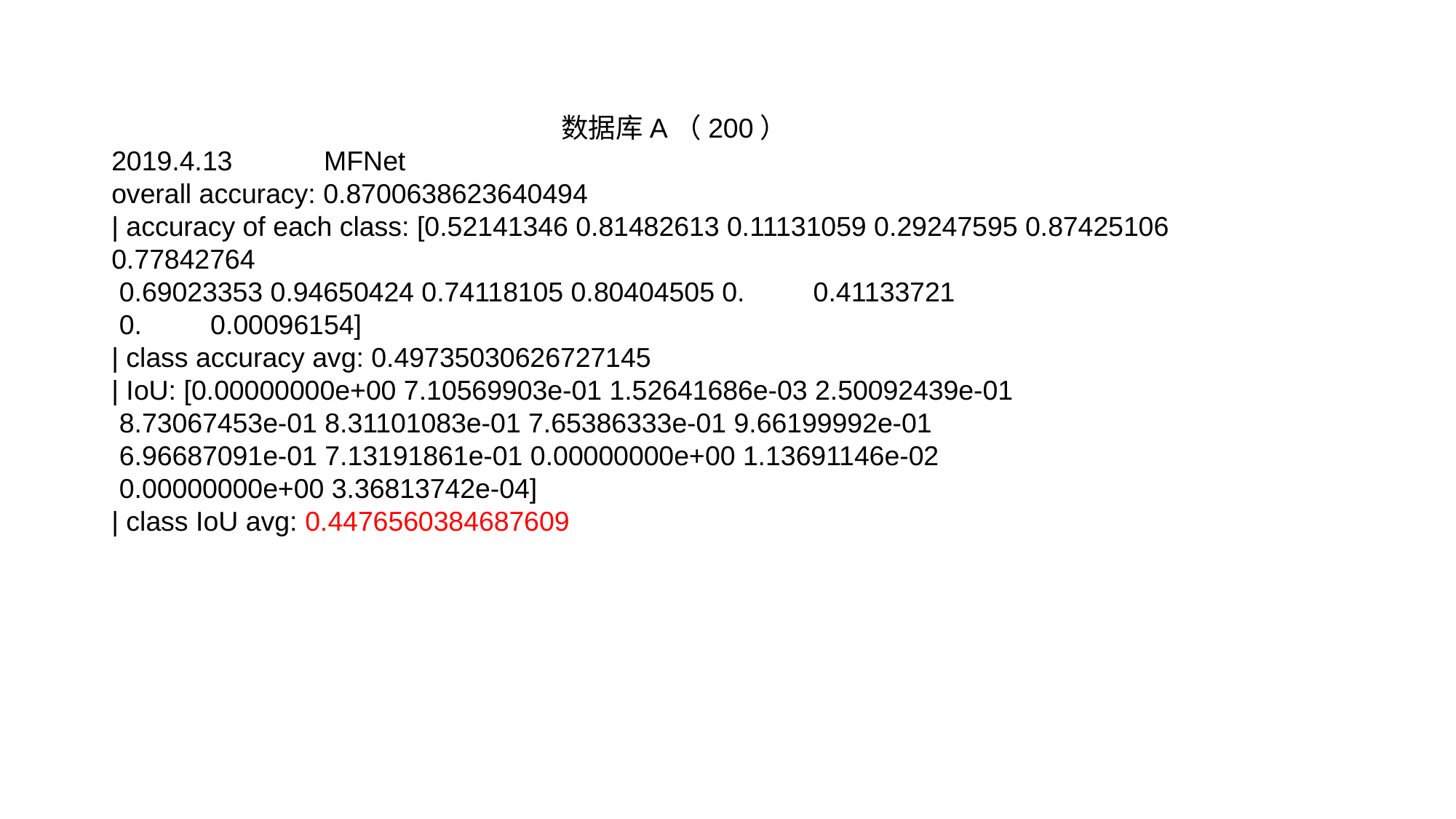

数据库A（200）
2019.4.13            MFNet
overall accuracy: 0.8700638623640494
| accuracy of each class: [0.52141346 0.81482613 0.11131059 0.29247595 0.87425106 0.77842764
 0.69023353 0.94650424 0.74118105 0.80404505 0.         0.41133721
 0.         0.00096154]
| class accuracy avg: 0.49735030626727145
| IoU: [0.00000000e+00 7.10569903e-01 1.52641686e-03 2.50092439e-01
 8.73067453e-01 8.31101083e-01 7.65386333e-01 9.66199992e-01
 6.96687091e-01 7.13191861e-01 0.00000000e+00 1.13691146e-02
 0.00000000e+00 3.36813742e-04]
| class IoU avg: 0.4476560384687609